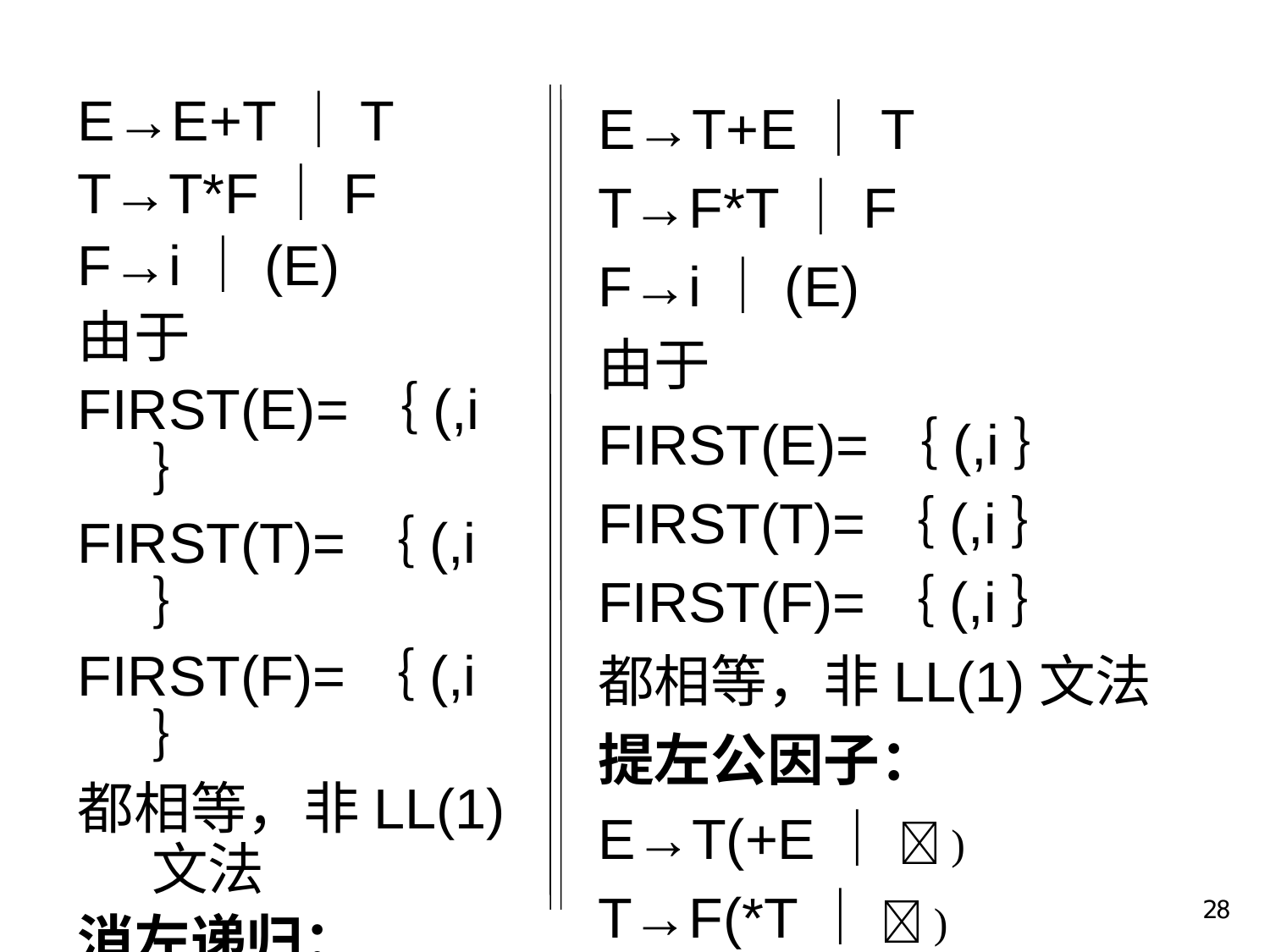

E→E+T｜T
T→T*F｜F
F→i｜(E)
由于
FIRST(E)=｛(,i｝
FIRST(T)=｛(,i｝
FIRST(F)=｛(,i｝
都相等，非LL(1)文法
消左递归：
    E –> TE’
     E’ –> +TE’
     E’ –> ε
E→T+E｜T
T→F*T｜F
F→i｜(E)
由于
FIRST(E)=｛(,i｝
FIRST(T)=｛(,i｝
FIRST(F)=｛(,i｝
都相等，非LL(1)文法
提左公因子：
E→T(+E｜ ε)
T→F(*T｜ ε)
28